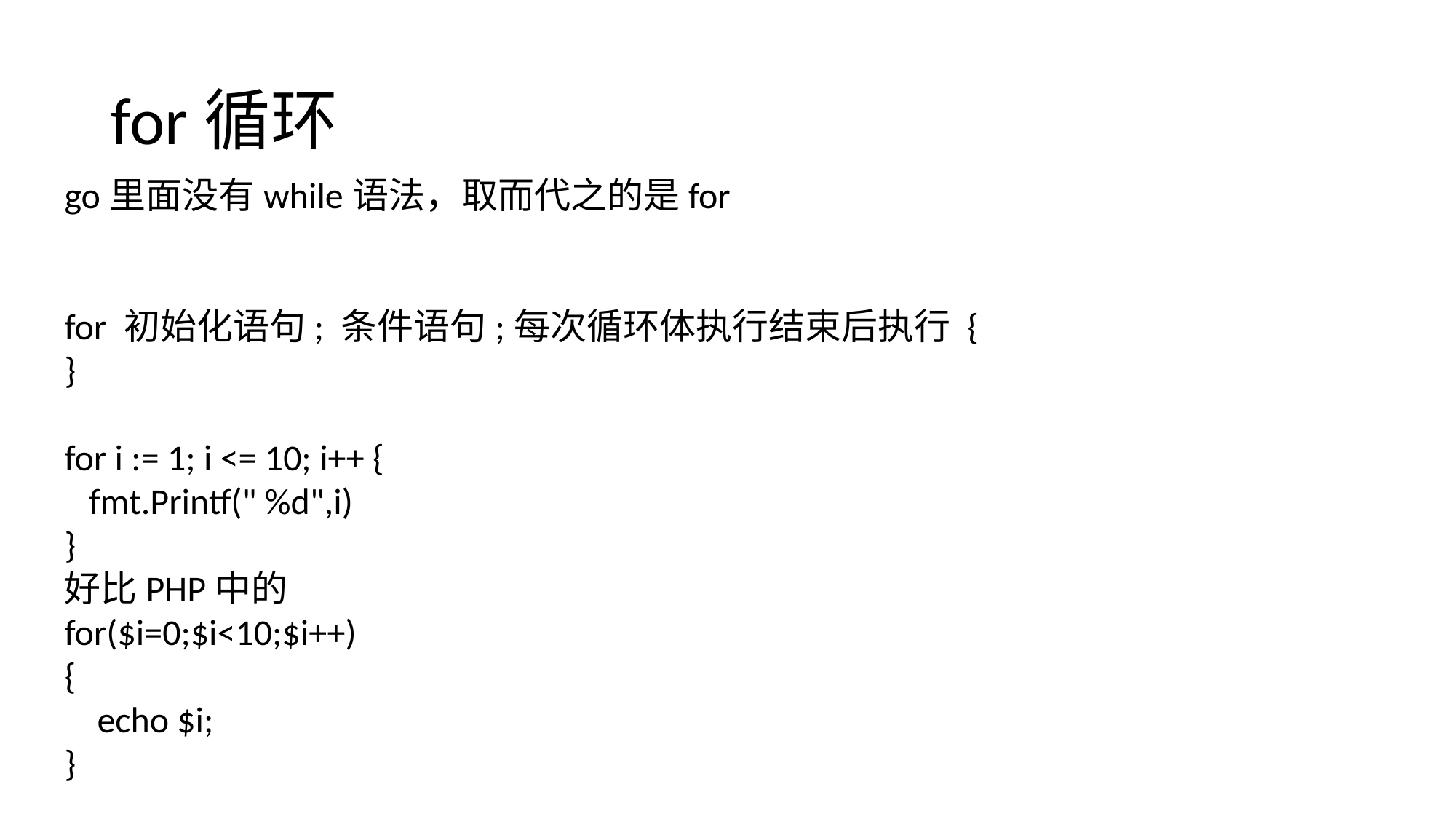

# for循环
go里面没有while语法，取而代之的是for

for 初始化语句; 条件语句;每次循环体执行结束后执行 {
}

for i := 1; i <= 10; i++ {
   fmt.Printf(" %d",i)
}
好比PHP中的
for($i=0;$i<10;$i++)
{
    echo $i;
}